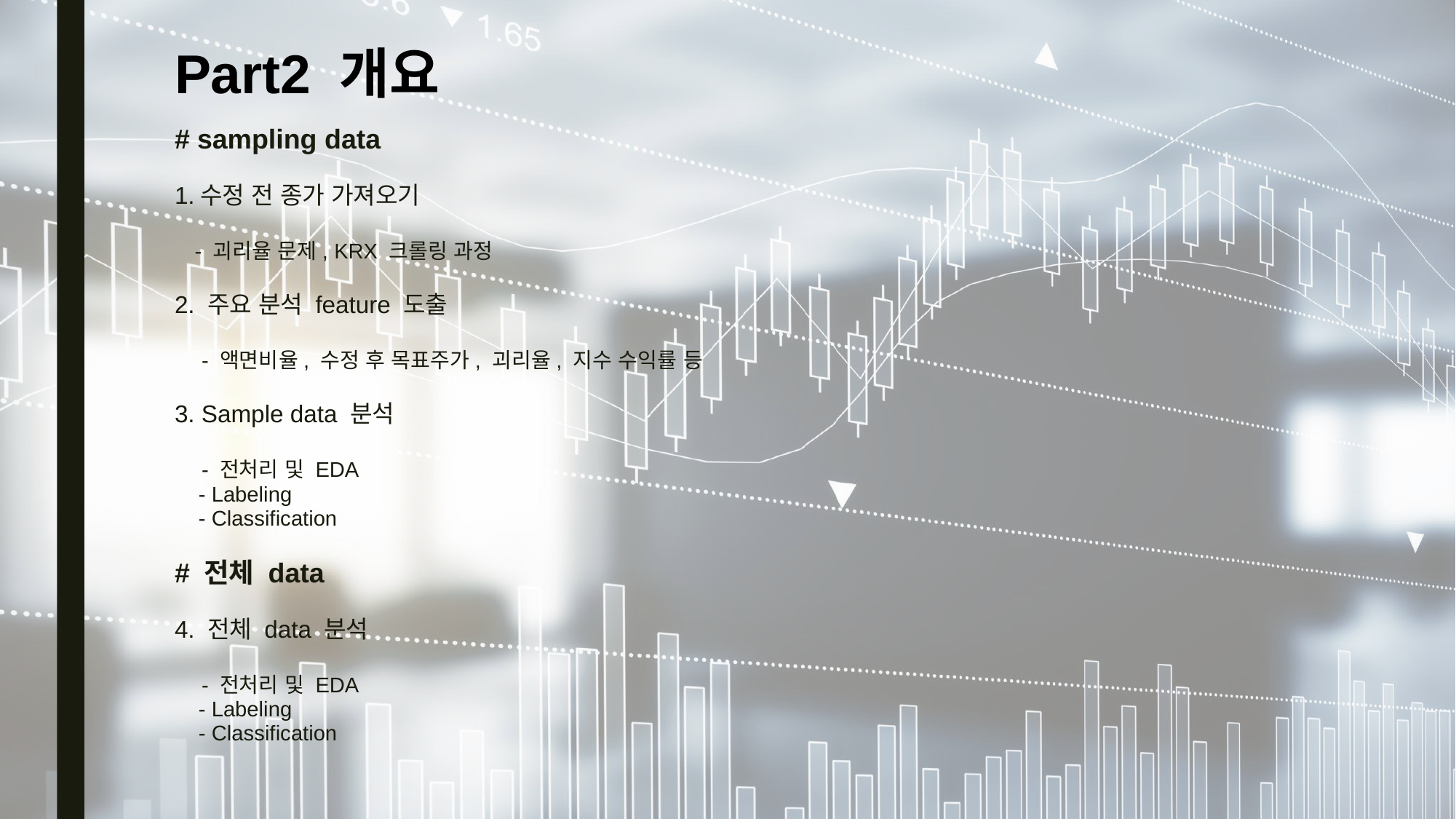

# Part2 개요
# sampling data

1.수정 전 종가 가져오기

   - 괴리율 문제, KRX 크롤링 과정

2. 주요 분석 feature 도출

    - 액면비율, 수정 후 목표주가, 괴리율, 지수 수익률 등

3. Sample data 분석

    - 전처리 및 EDA
    - Labeling
    - Classification

# 전체 data

4. 전체 data 분석

    - 전처리 및 EDA
    - Labeling
    - Classification